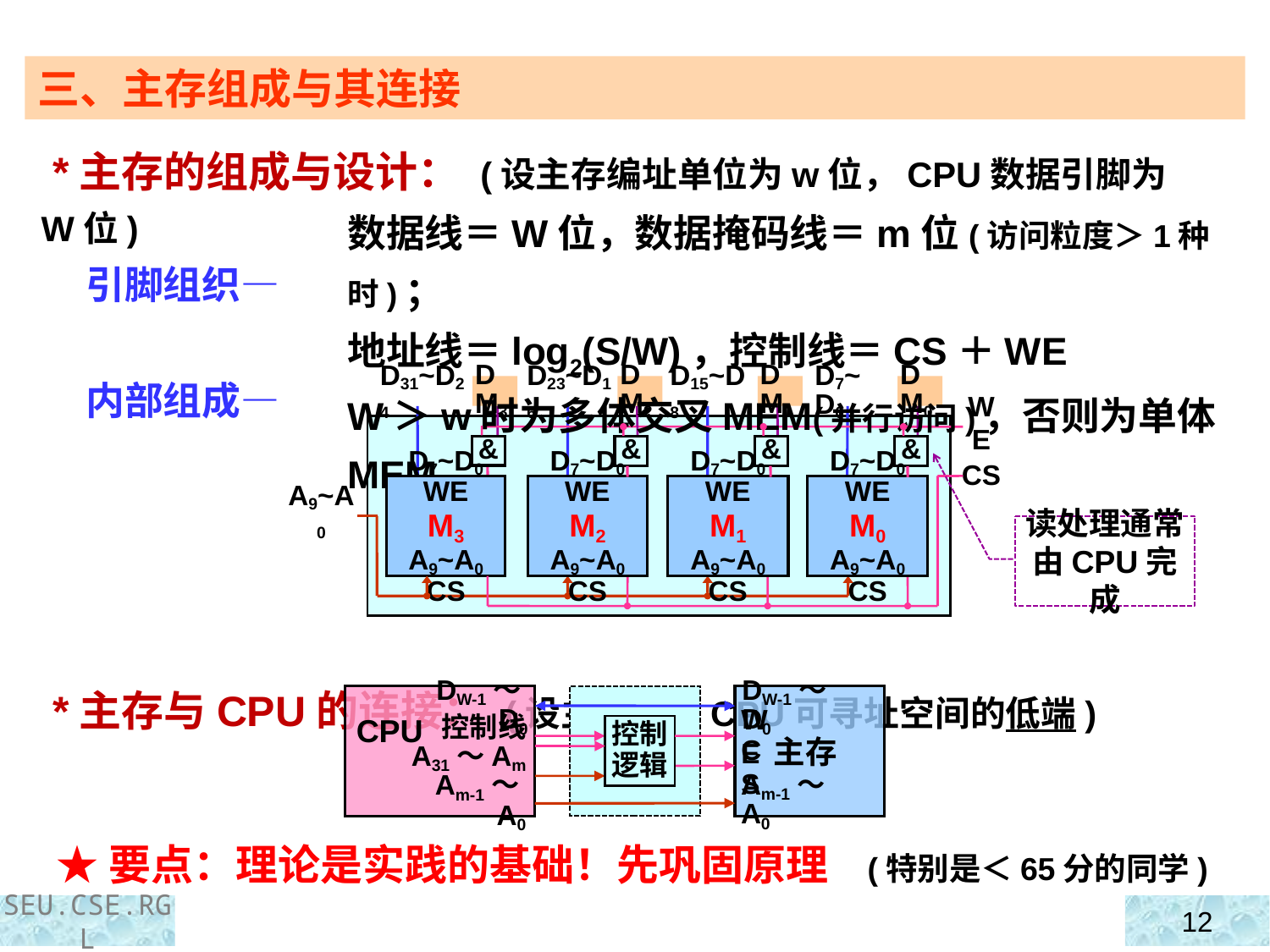

三、主存组成与其连接
 *主存的组成与设计： (设主存编址单位为w位，CPU数据引脚为W位)
    引脚组织—

    内部组成—

 *主存与CPU的连接： (设主存占用CPU可寻址空间的低端)
数据线＝W位，数据掩码线＝m位(访问粒度＞1种时)；
地址线＝log2(S/W)，控制线＝CS＋WE
W＞w时为多体交叉MEM(并行访问)，否则为单体MEM
D23~D16
DM2
D15~D8
DM1
D7~D0
DM0
D31~D24
DM3

WE

CS

A9~A0

&
&
&
&

D7~D0 WE
M3
A9~A0 CS
D7~D0 WE
M2
A9~A0 CS
D7~D0 WE
M1
A9~A0 CS
D7~D0 WE
M0
A9~A0 CS

读处理通常由CPU完成
 CPU

DW-1～D0
    主存
DW-1～D0

WE
控制线
A31～Am
Am-1～A0
CS
Am-1～A0

控制逻辑

  ★要点：理论是实践的基础！先巩固原理   (特别是＜65分的同学)
SEU.CSE.RGL
12